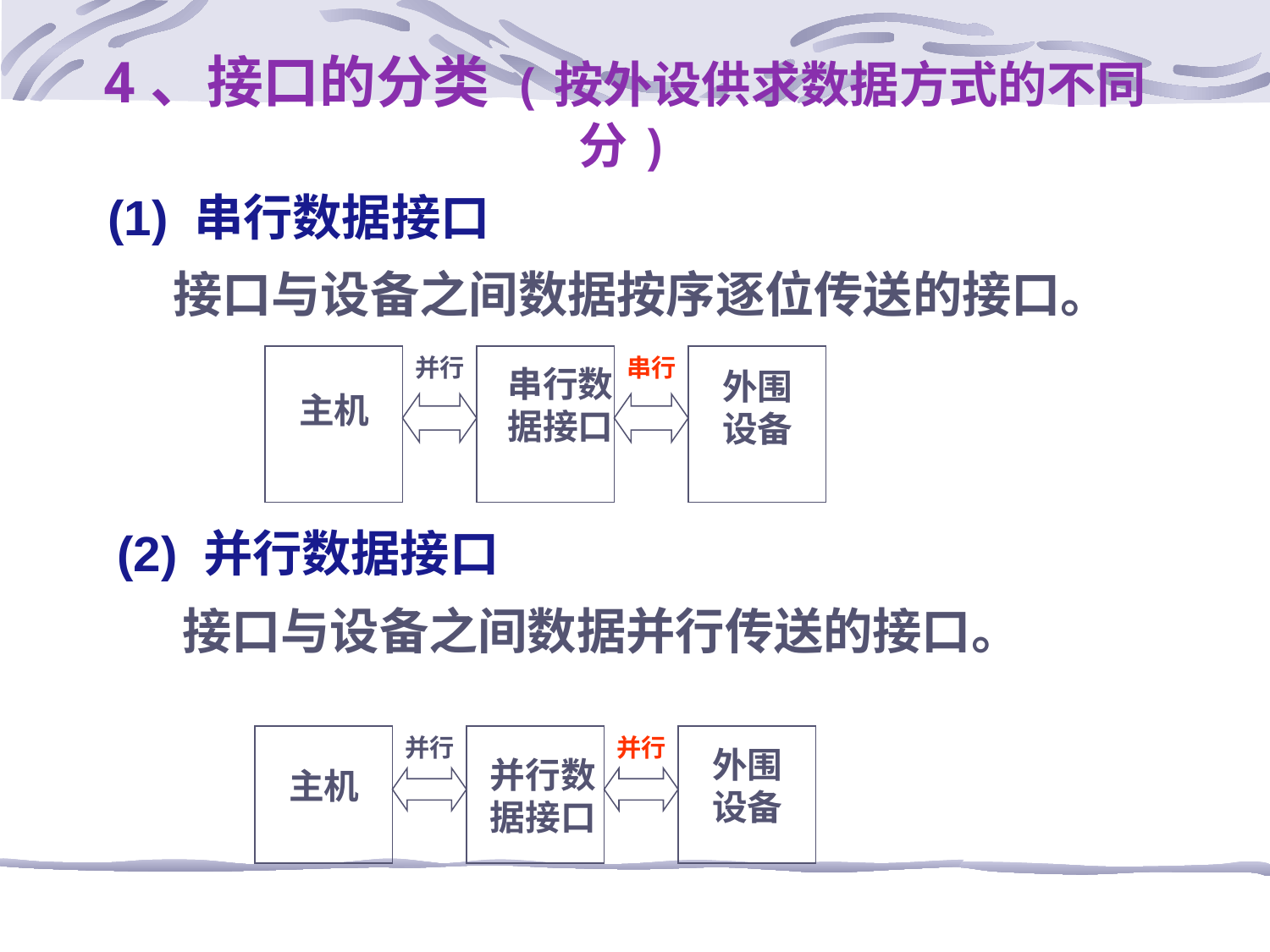

# 4、接口的分类 (按外设供求数据方式的不同分)
(1) 串行数据接口
    接口与设备之间数据按序逐位传送的接口。

并行
串行
串行数据接口
外围
设备
主机
(2) 并行数据接口
    接口与设备之间数据并行传送的接口。

并行
并行
外围
设备
并行数
据接口
主机